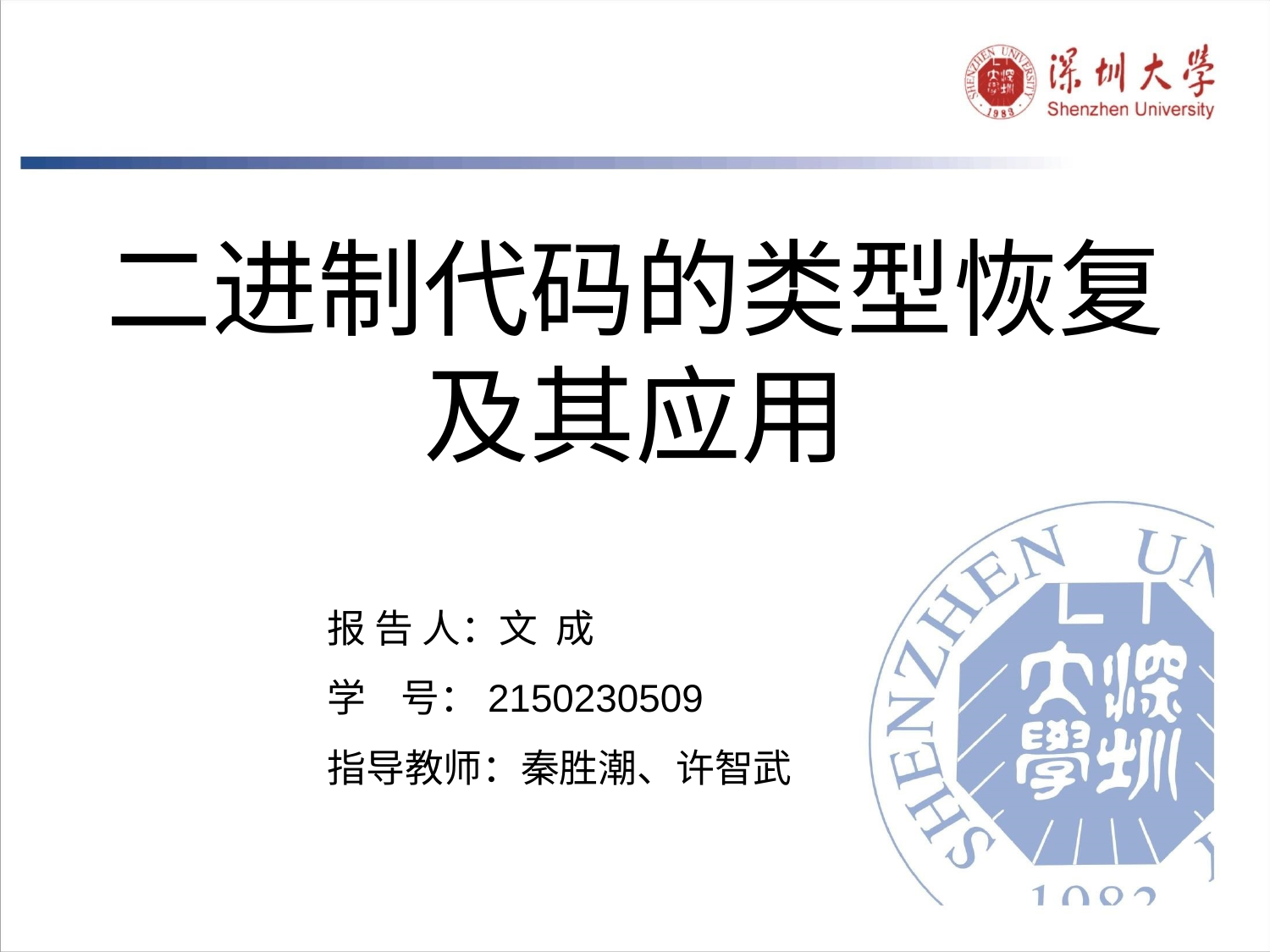

# 二进制代码的类型恢复 及其应用
报 告 人：文  成
学    号：2150230509
指导教师：秦胜潮、许智武